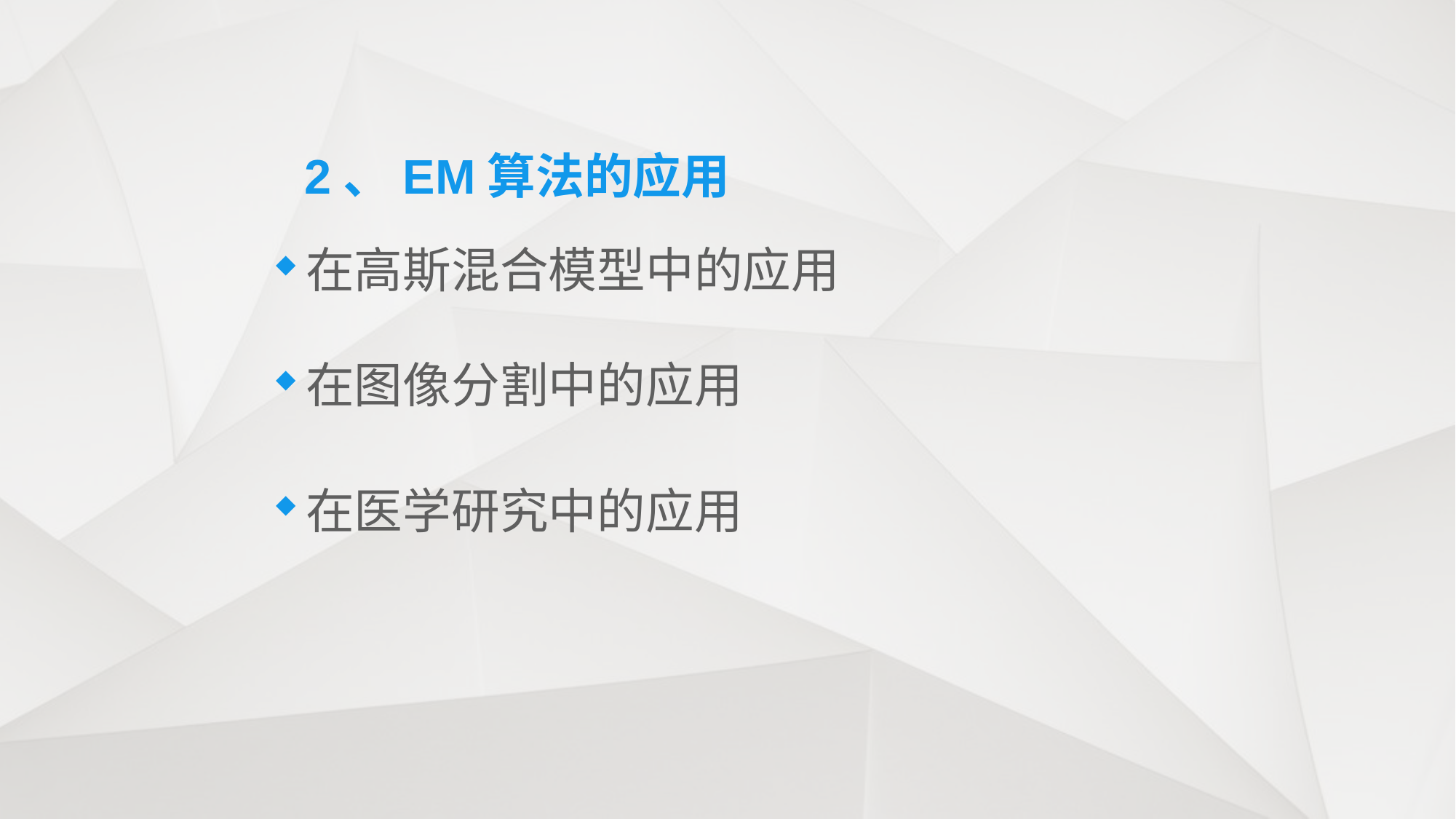

# 2、EM算法的应用
在高斯混合模型中的应用

在图像分割中的应用

在医学研究中的应用